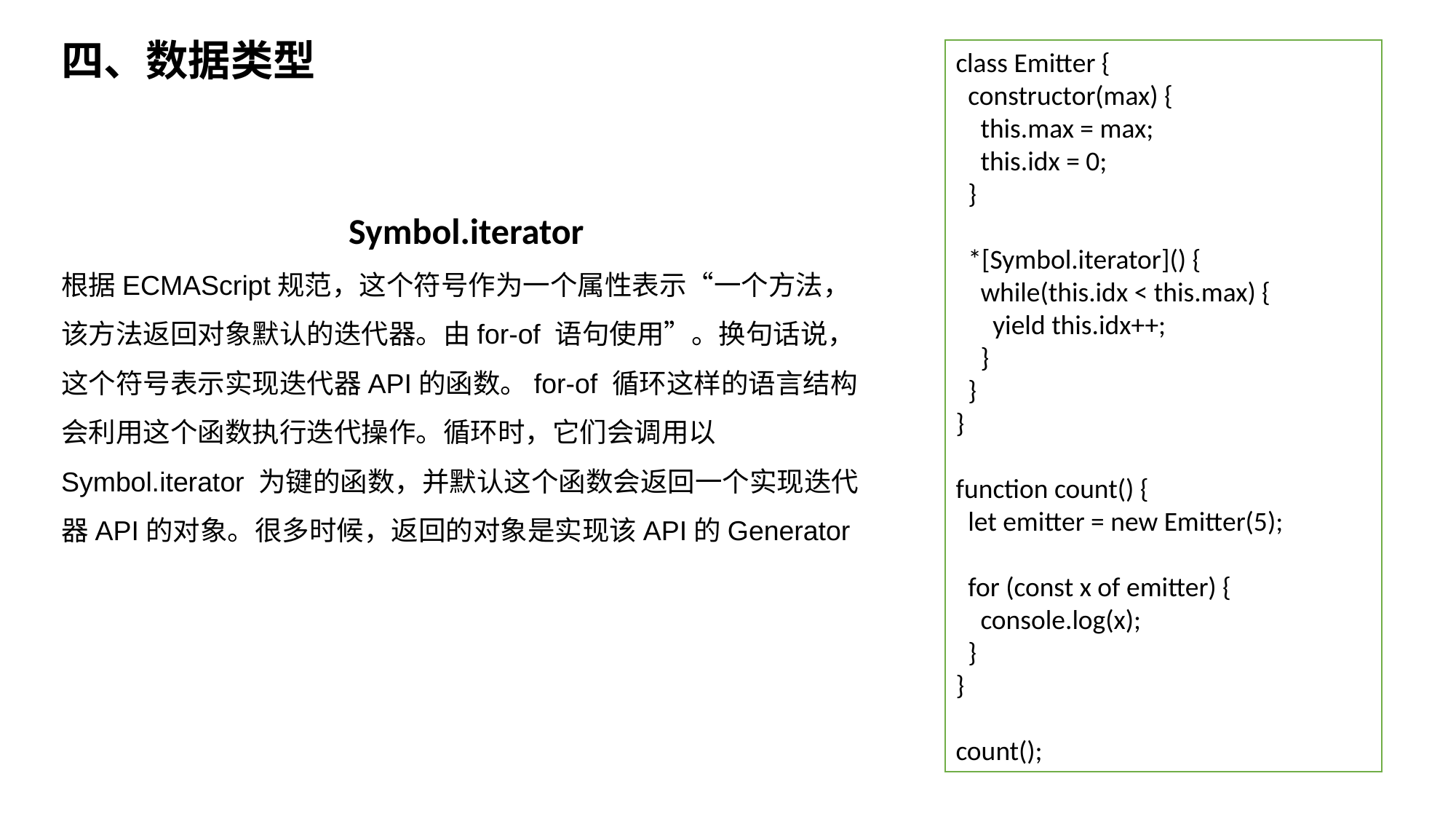

四、数据类型
class Emitter {
  constructor(max) {
    this.max = max;
    this.idx = 0;
  }

  *[Symbol.iterator]() {
    while(this.idx < this.max) {
      yield this.idx++;
    }
  }
}

function count() {
  let emitter = new Emitter(5);

  for (const x of emitter) {
    console.log(x);
  }
}

count();
Symbol.iterator
根据ECMAScript规范，这个符号作为一个属性表示“一个方法，该方法返回对象默认的迭代器。由for-of 语句使用”。换句话说，这个符号表示实现迭代器API的函数。for-of 循环这样的语言结构会利用这个函数执行迭代操作。循环时，它们会调用以Symbol.iterator 为键的函数，并默认这个函数会返回一个实现迭代器API的对象。很多时候，返回的对象是实现该API的Generator